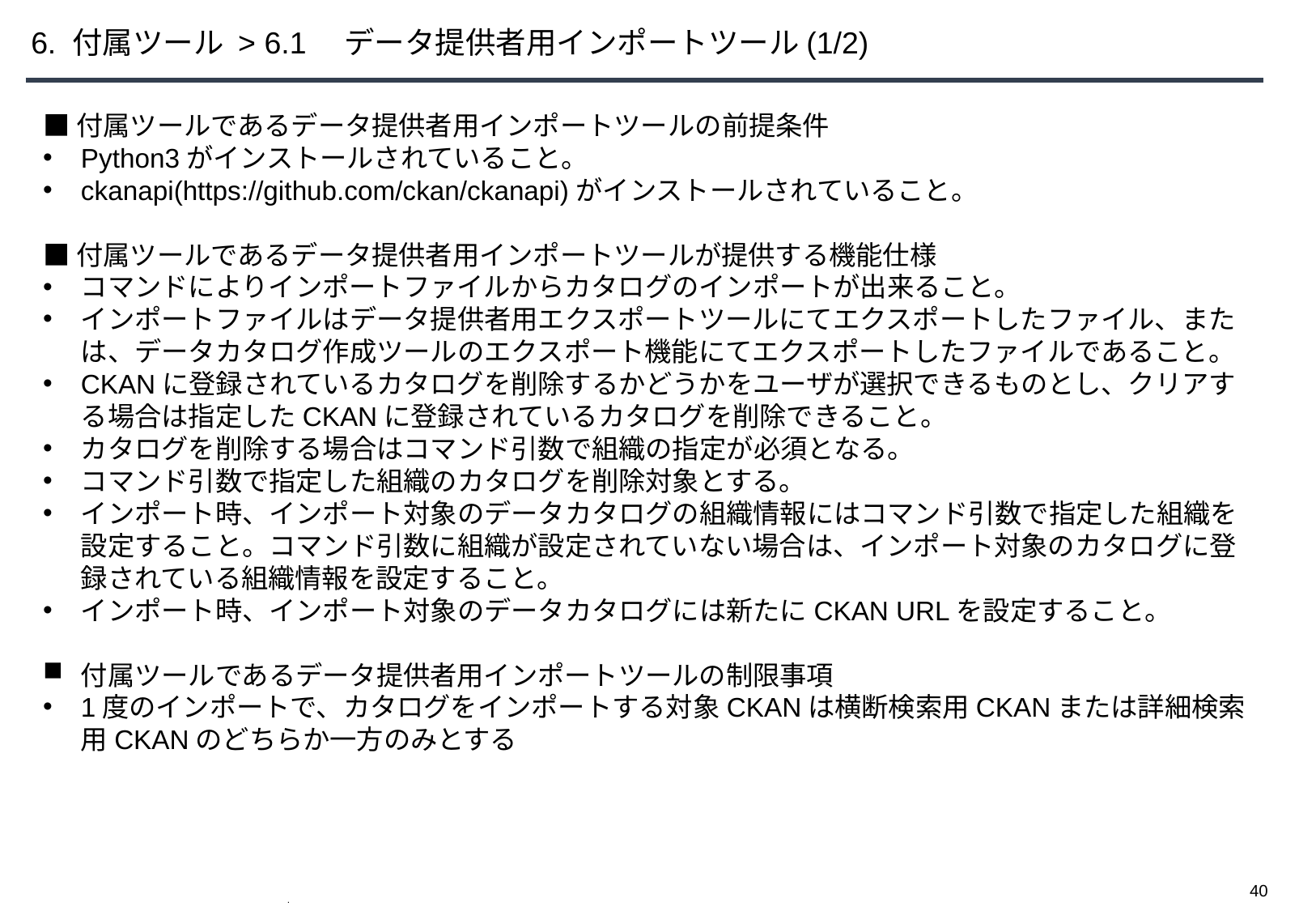

# 6. 付属ツール > 6.1　データ提供者用インポートツール(1/2)
■付属ツールであるデータ提供者用インポートツールの前提条件
Python3がインストールされていること。
ckanapi(https://github.com/ckan/ckanapi)がインストールされていること。

■付属ツールであるデータ提供者用インポートツールが提供する機能仕様
コマンドによりインポートファイルからカタログのインポートが出来ること。
インポートファイルはデータ提供者用エクスポートツールにてエクスポートしたファイル、または、データカタログ作成ツールのエクスポート機能にてエクスポートしたファイルであること。
CKANに登録されているカタログを削除するかどうかをユーザが選択できるものとし、クリアする場合は指定したCKANに登録されているカタログを削除できること。
カタログを削除する場合はコマンド引数で組織の指定が必須となる。
コマンド引数で指定した組織のカタログを削除対象とする。
インポート時、インポート対象のデータカタログの組織情報にはコマンド引数で指定した組織を設定すること。コマンド引数に組織が設定されていない場合は、インポート対象のカタログに登録されている組織情報を設定すること。
インポート時、インポート対象のデータカタログには新たにCKAN URLを設定すること。

付属ツールであるデータ提供者用インポートツールの制限事項
1度のインポートで、カタログをインポートする対象CKANは横断検索用CKANまたは詳細検索用CKANのどちらか一方のみとする